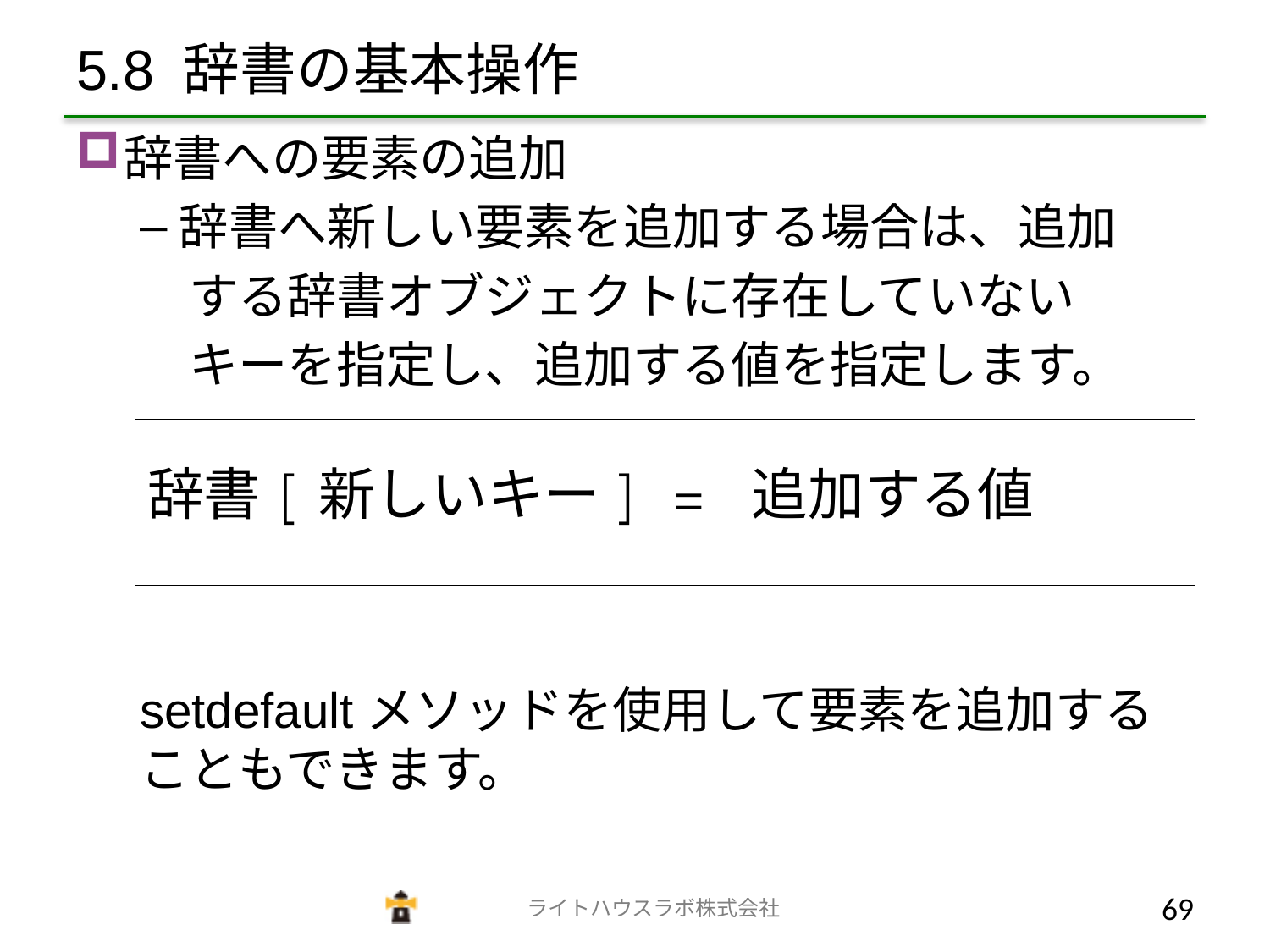

# 5.8 辞書の基本操作
辞書への要素の追加
辞書へ新しい要素を追加する場合は、追加
　する辞書オブジェクトに存在していない
　キーを指定し、追加する値を指定します。

setdefaultメソッドを使用して要素を追加することもできます。

辞書[新しいキー] = 追加する値
　　　　　　　　　　　　　ライトハウスラボ株式会社
69